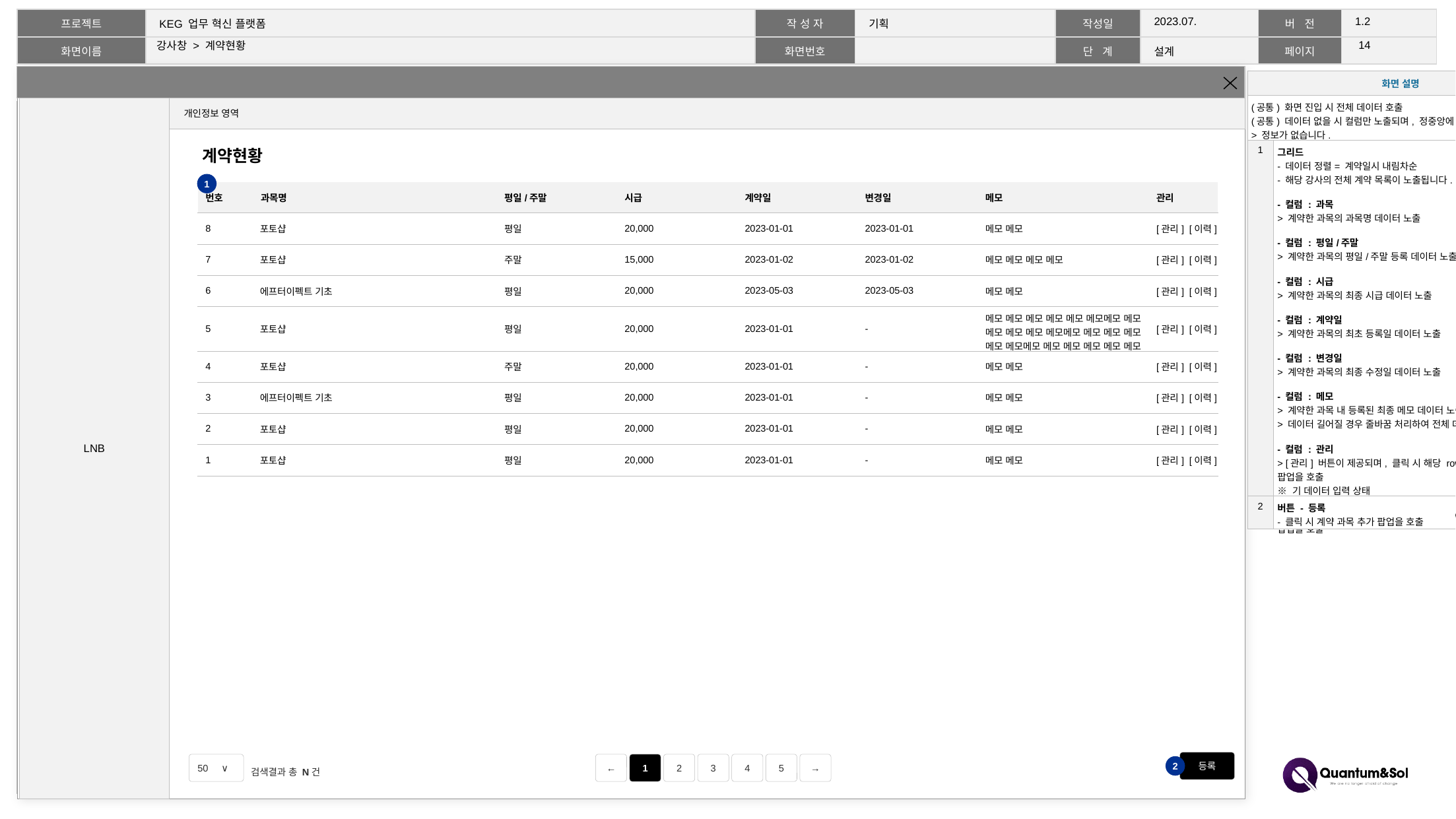

14

# 강사창 > 계약현황
| 화면 설명 |  |
| --- | --- |
| (공통) 화면 진입 시 전체 데이터 호출 (공통) 데이터 없을 시 컬럼만 노출되며, 정중앙에 텍스트 노출 > 정보가 없습니다. |  |
| 1 | 그리드 - 데이터 정렬= 계약일시 내림차순 - 해당 강사의 전체 계약 목록이 노출됩니다. - 컬럼 : 과목 > 계약한 과목의 과목명 데이터 노출 - 컬럼 : 평일/주말 > 계약한 과목의 평일/주말 등록 데이터 노출 - 컬럼 : 시급 > 계약한 과목의 최종 시급 데이터 노출 - 컬럼 : 계약일 > 계약한 과목의 최초 등록일 데이터 노출 - 컬럼 : 변경일 > 계약한 과목의 최종 수정일 데이터 노출 - 컬럼 : 메모 > 계약한 과목 내 등록된 최종 메모 데이터 노출 > 데이터 길어질 경우 줄바꿈 처리하여 전체 데이터 노출 - 컬럼 : 관리 > [관리] 버튼이 제공되며, 클릭 시 해당 row의 계약 과목 추가 팝업을 호출 ※ 기 데이터 입력 상태 > [이력] 버튼이 제공되며, 클릭 시 해당 row의 계약 변경 이력 팝업을 호출 |
| 2 | 버튼 - 등록 - 클릭 시 계약 과목 추가 팝업을 호출 |
계약현황
1
| 번호 | 과목명 | 평일/주말 | 시급 | 계약일 | 변경일 | 메모 | 관리 |
| --- | --- | --- | --- | --- | --- | --- | --- |
| 8 | 포토샵 | 평일 | 20,000 | 2023-01-01 | 2023-01-01 | 메모 메모 | [관리] [이력] |
| 7 | 포토샵 | 주말 | 15,000 | 2023-01-02 | 2023-01-02 | 메모 메모 메모 메모 | [관리] [이력] |
| 6 | 에프터이펙트 기초 | 평일 | 20,000 | 2023-05-03 | 2023-05-03 | 메모 메모 | [관리] [이력] |
| 5 | 포토샵 | 평일 | 20,000 | 2023-01-01 | - | 메모 메모 메모 메모 메모 메모메모 메모 메모 메모 메모 메모메모 메모 메모 메모 메모 메모메모 메모 메모 메모 메모 메모 | [관리] [이력] |
| 4 | 포토샵 | 주말 | 20,000 | 2023-01-01 | - | 메모 메모 | [관리] [이력] |
| 3 | 에프터이펙트 기초 | 평일 | 20,000 | 2023-01-01 | - | 메모 메모 | [관리] [이력] |
| 2 | 포토샵 | 평일 | 20,000 | 2023-01-01 | - | 메모 메모 | [관리] [이력] |
| 1 | 포토샵 | 평일 | 20,000 | 2023-01-01 | - | 메모 메모 | [관리] [이력] |
등록
50     ∨
←
1
2
3
4
5
→
검색결과 총 N건
2